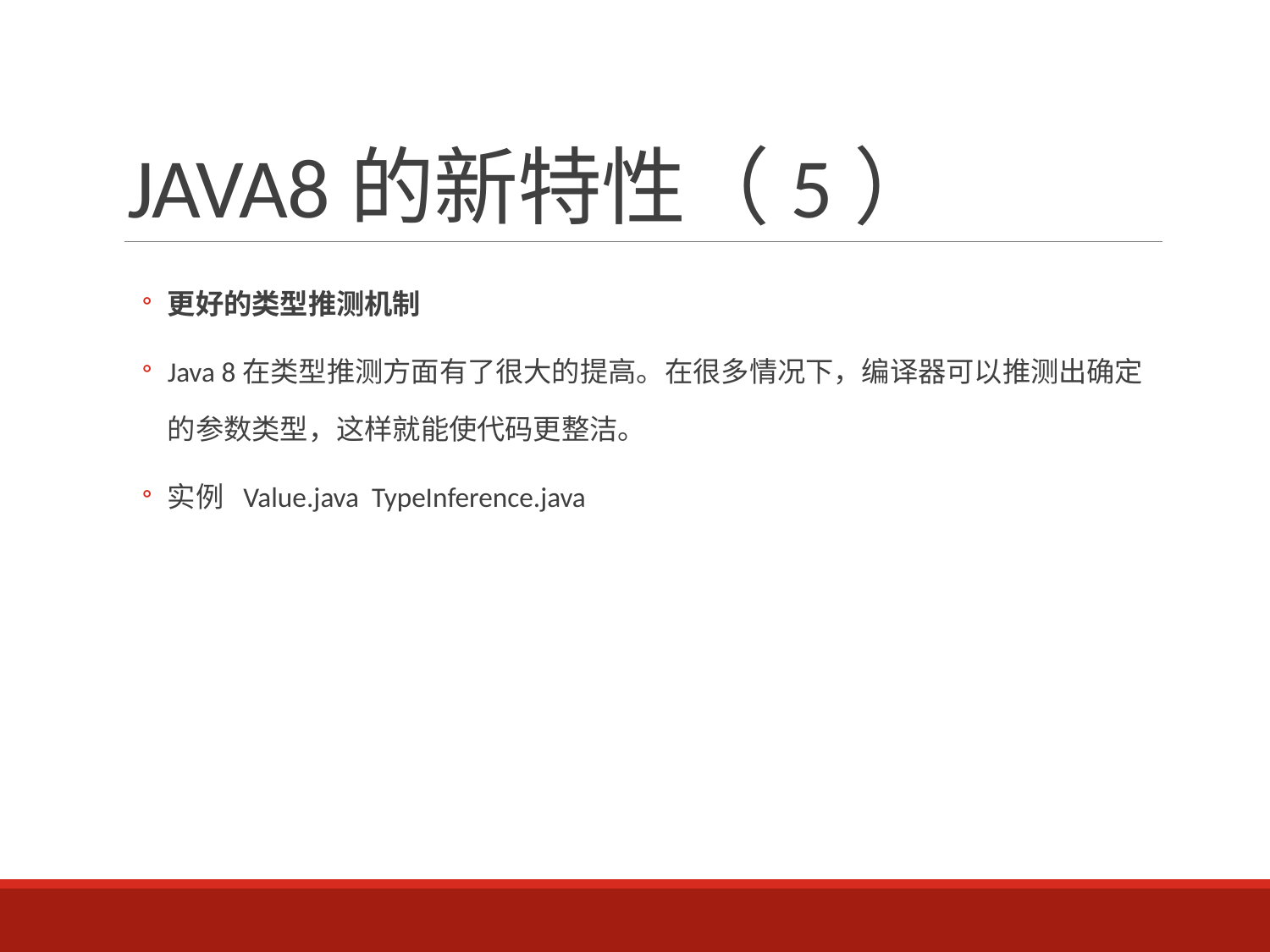

# JAVA8的新特性（5）
更好的类型推测机制
Java 8在类型推测方面有了很大的提高。在很多情况下，编译器可以推测出确定的参数类型，这样就能使代码更整洁。
实例  Value.java  TypeInference.java